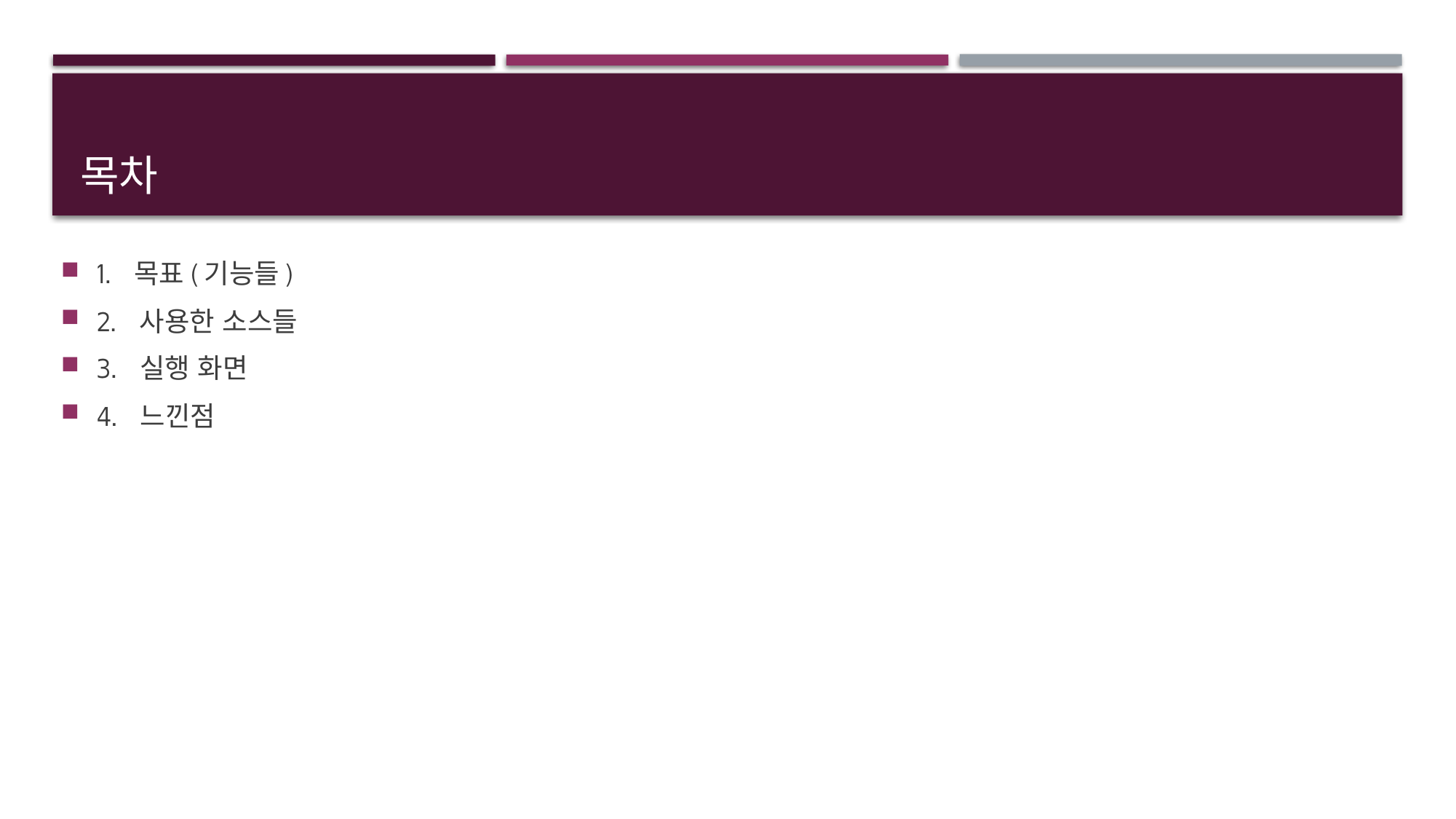

# 목차
1.  목표(기능들)
2.  사용한 소스들
3.  실행 화면
4.  느낀점